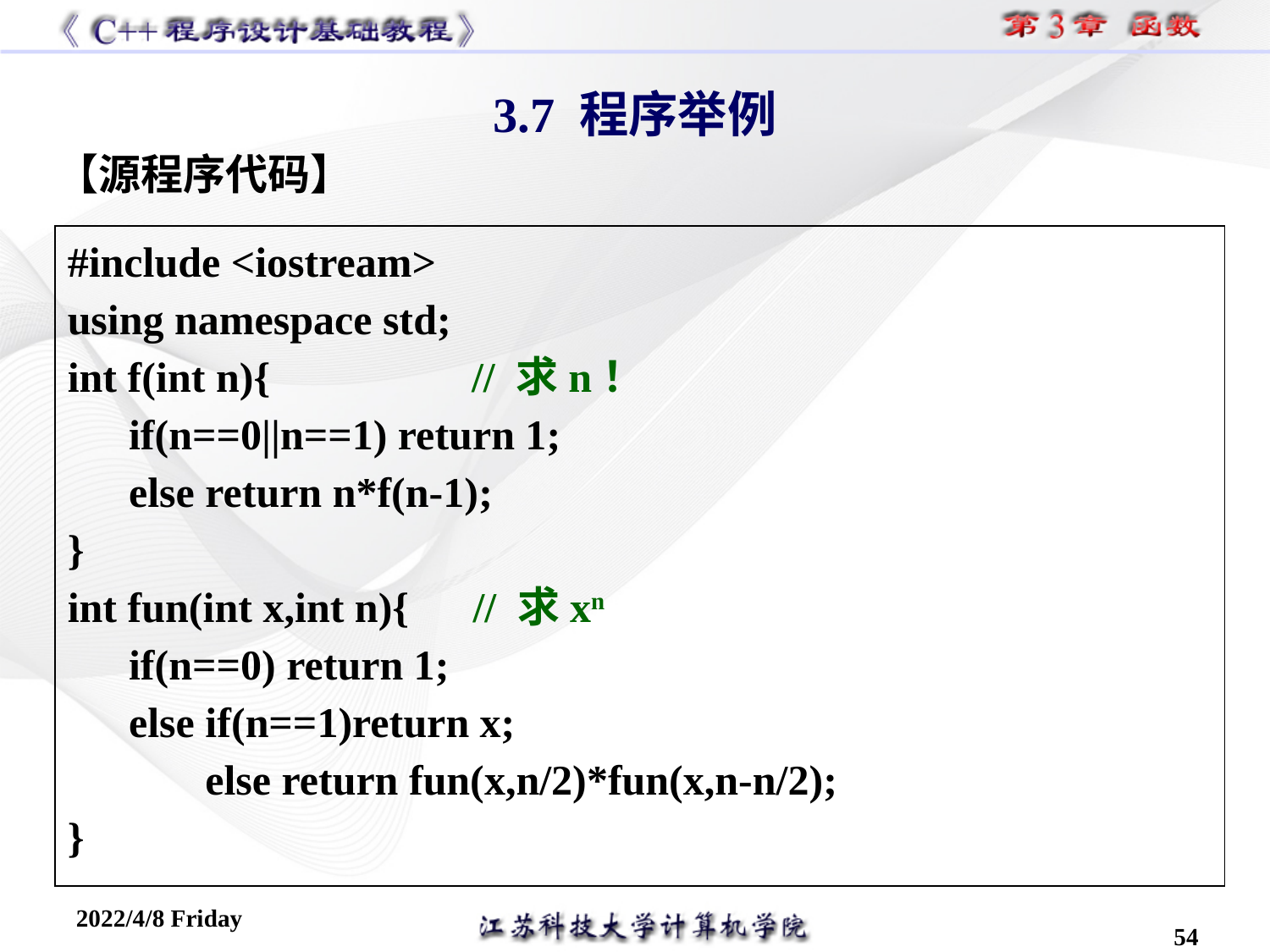

3.7 程序举例
【源程序代码】
#include <iostream>
using namespace std;
int f(int n){                   // 求n！
if(n==0||n==1) return 1;
else return n*f(n-1);
}
int fun(int x,int n){      // 求xn
if(n==0) return 1;
else if(n==1)return x;
 else return fun(x,n/2)*fun(x,n-n/2);
}